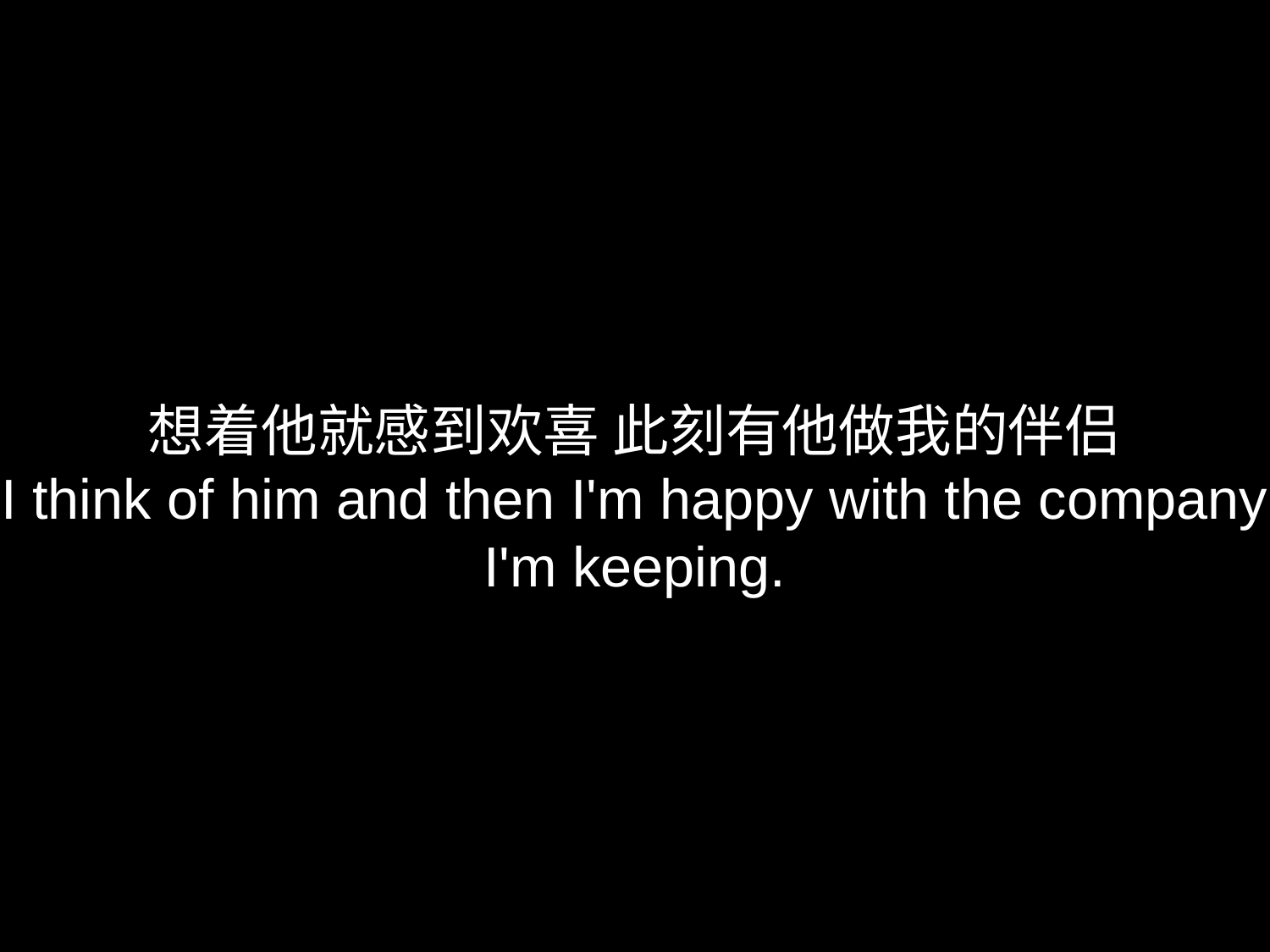

想着他就感到欢喜 此刻有他做我的伴侣
I think of him and then I'm happy with the company I'm keeping.